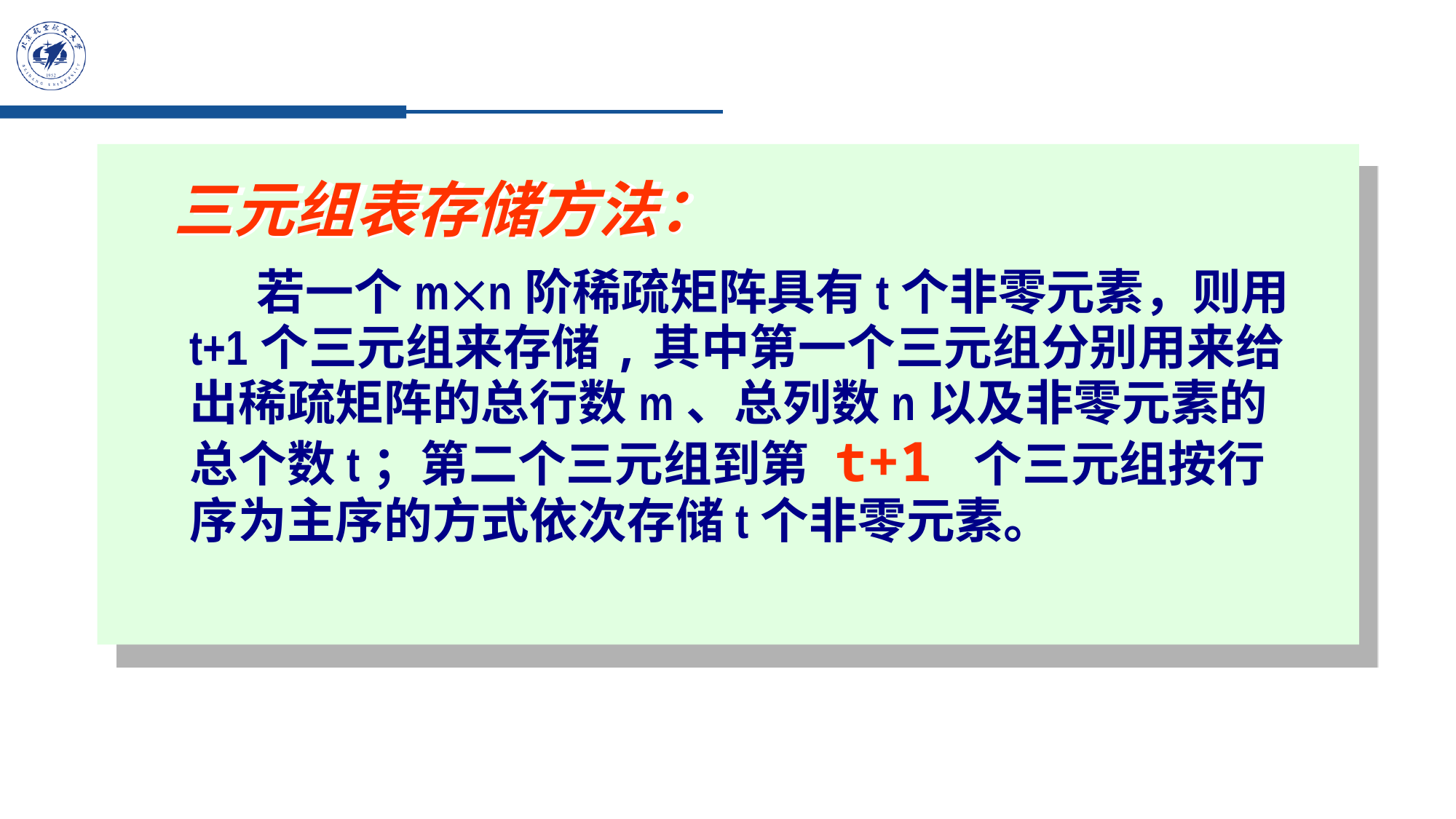

若一个m×n阶稀疏矩阵具有t个非零元素，则用t+1个三元组来存储,其中第一个三元组分别用来给出稀疏矩阵的总行数m、总列数n以及非零元素的总个数t；第二个三元组到第 t+1 个三元组按行序为主序的方式依次存储t个非零元素。
三元组表存储方法：